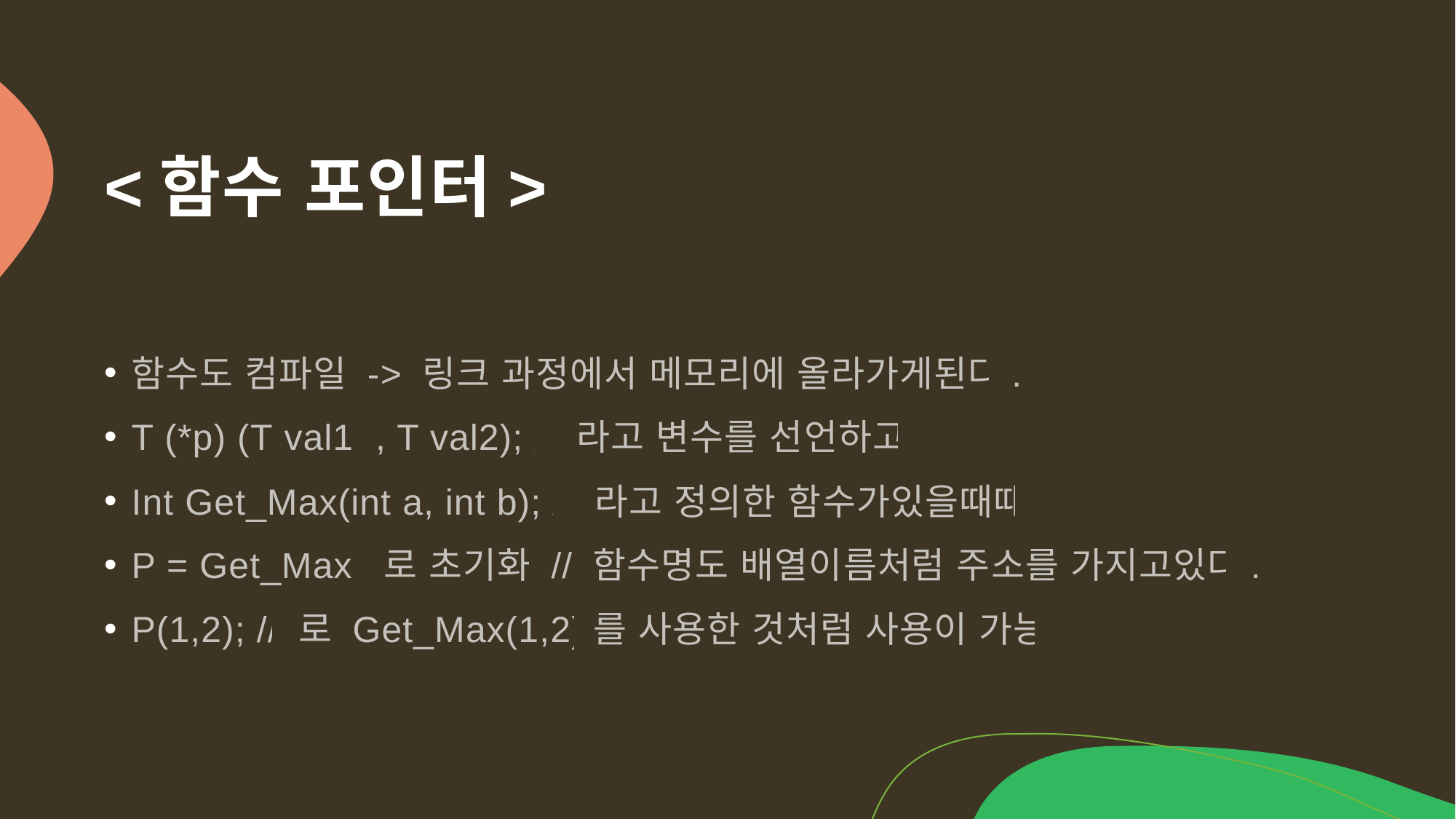

# <함수 포인터>

함수도 컴파일 -> 링크 과정에서 메모리에 올라가게된다.
T (*p) (T val1  , T val2); // 라고 변수를 선언하고
Int Get_Max(int a, int b); // 라고 정의한 함수가있을때때
P = Get_Max; 로 초기화 // 함수명도 배열이름처럼 주소를 가지고있다.
P(1,2); // 로 Get_Max(1,2)를 사용한 것처럼 사용이 가능